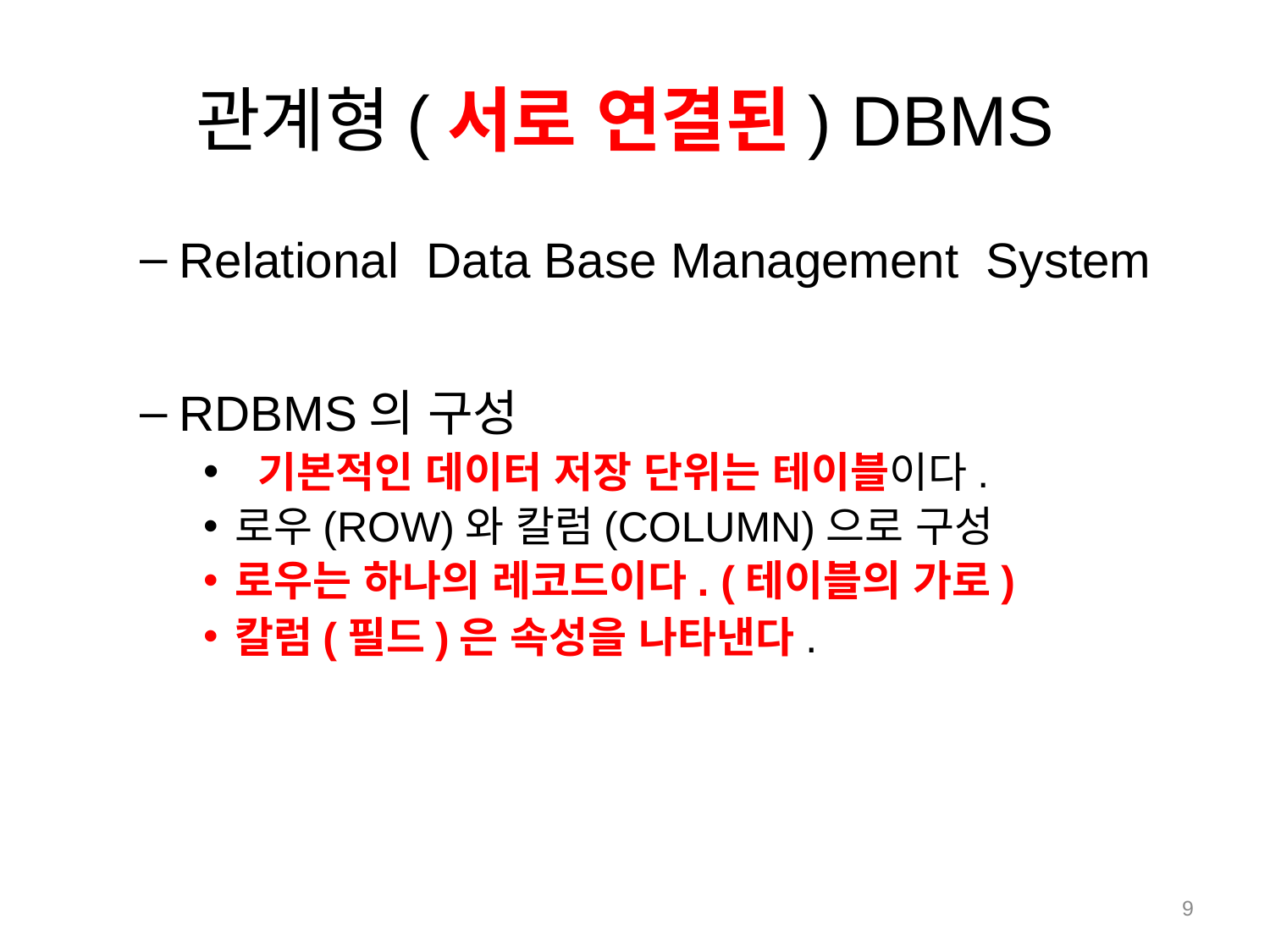

# 관계형(서로 연결된) DBMS
Relational  Data Base Management  System

RDBMS의 구성
 기본적인 데이터 저장 단위는 테이블이다.
로우(ROW)와 칼럼(COLUMN)으로 구성
로우는 하나의 레코드이다. (테이블의 가로)
칼럼(필드)은 속성을 나타낸다.

9